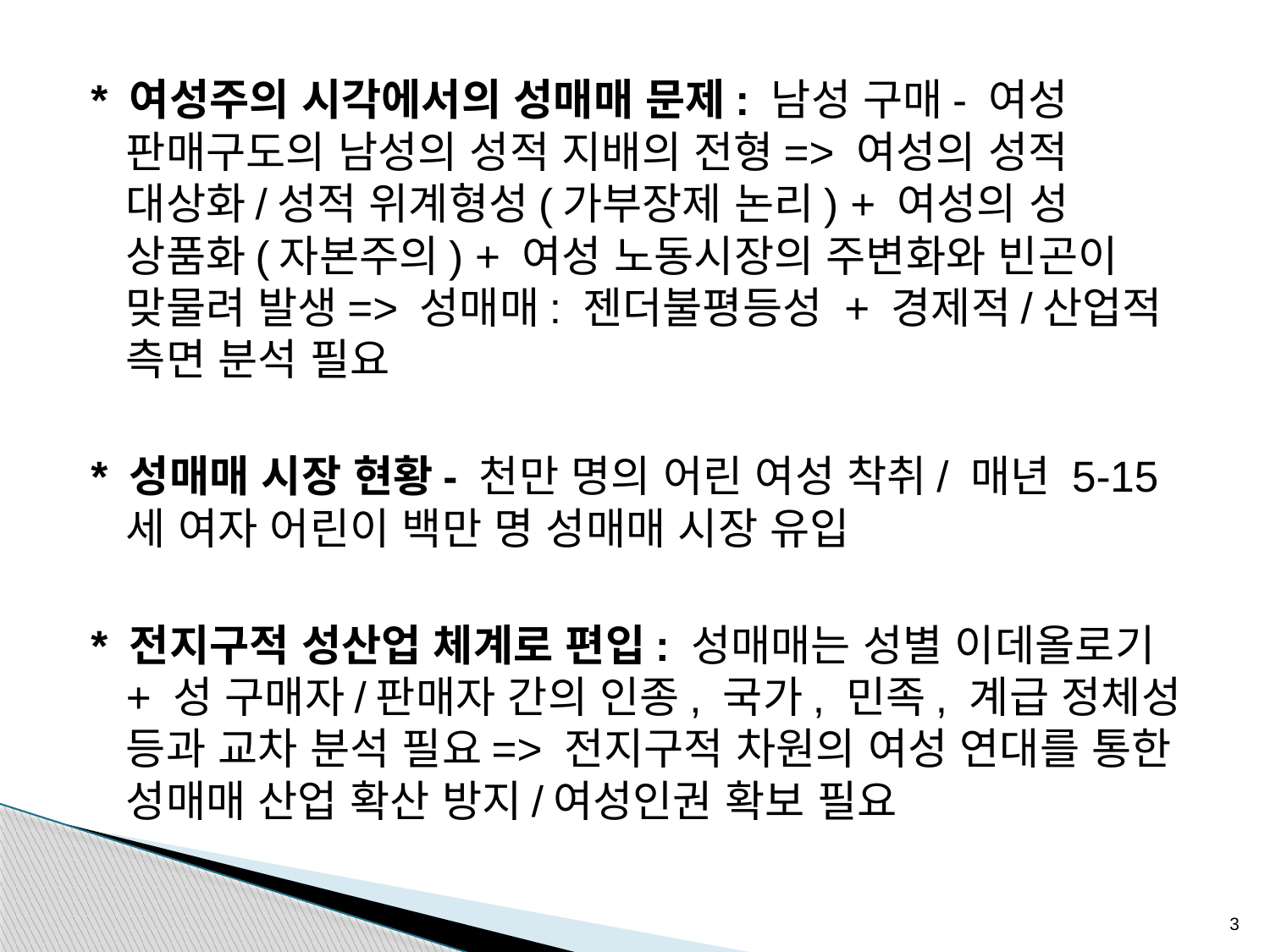

* 여성주의 시각에서의 성매매 문제: 남성 구매- 여성 판매구도의 남성의 성적 지배의 전형=> 여성의 성적 대상화/성적 위계형성(가부장제 논리) + 여성의 성 상품화(자본주의) + 여성 노동시장의 주변화와 빈곤이 맞물려 발생=> 성매매: 젠더불평등성 + 경제적/산업적 측면 분석 필요

* 성매매 시장 현황- 천만 명의 어린 여성 착취/ 매년 5-15세 여자 어린이 백만 명 성매매 시장 유입

* 전지구적 성산업 체계로 편입: 성매매는 성별 이데올로기 + 성 구매자/판매자 간의 인종, 국가, 민족, 계급 정체성 등과 교차 분석 필요=> 전지구적 차원의 여성 연대를 통한 성매매 산업 확산 방지/여성인권 확보 필요

3